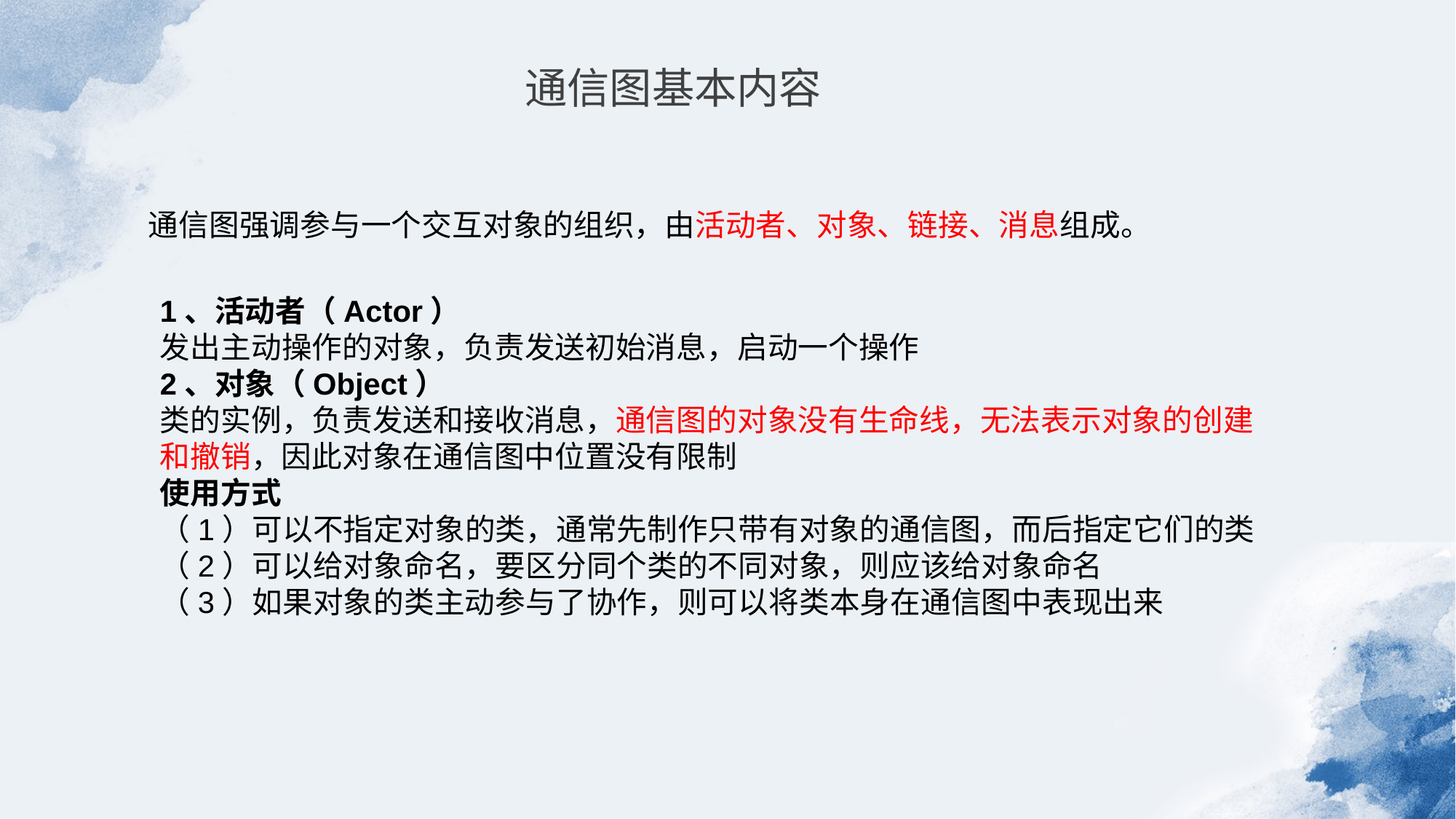

通信图基本内容

通信图强调参与一个交互对象的组织，由活动者、对象、链接、消息组成。
1、活动者（Actor）
发出主动操作的对象，负责发送初始消息，启动一个操作
2、对象（Object）
类的实例，负责发送和接收消息，通信图的对象没有生命线，无法表示对象的创建和撤销，因此对象在通信图中位置没有限制
使用方式
（1）可以不指定对象的类，通常先制作只带有对象的通信图，而后指定它们的类
（2）可以给对象命名，要区分同个类的不同对象，则应该给对象命名
（3）如果对象的类主动参与了协作，则可以将类本身在通信图中表现出来